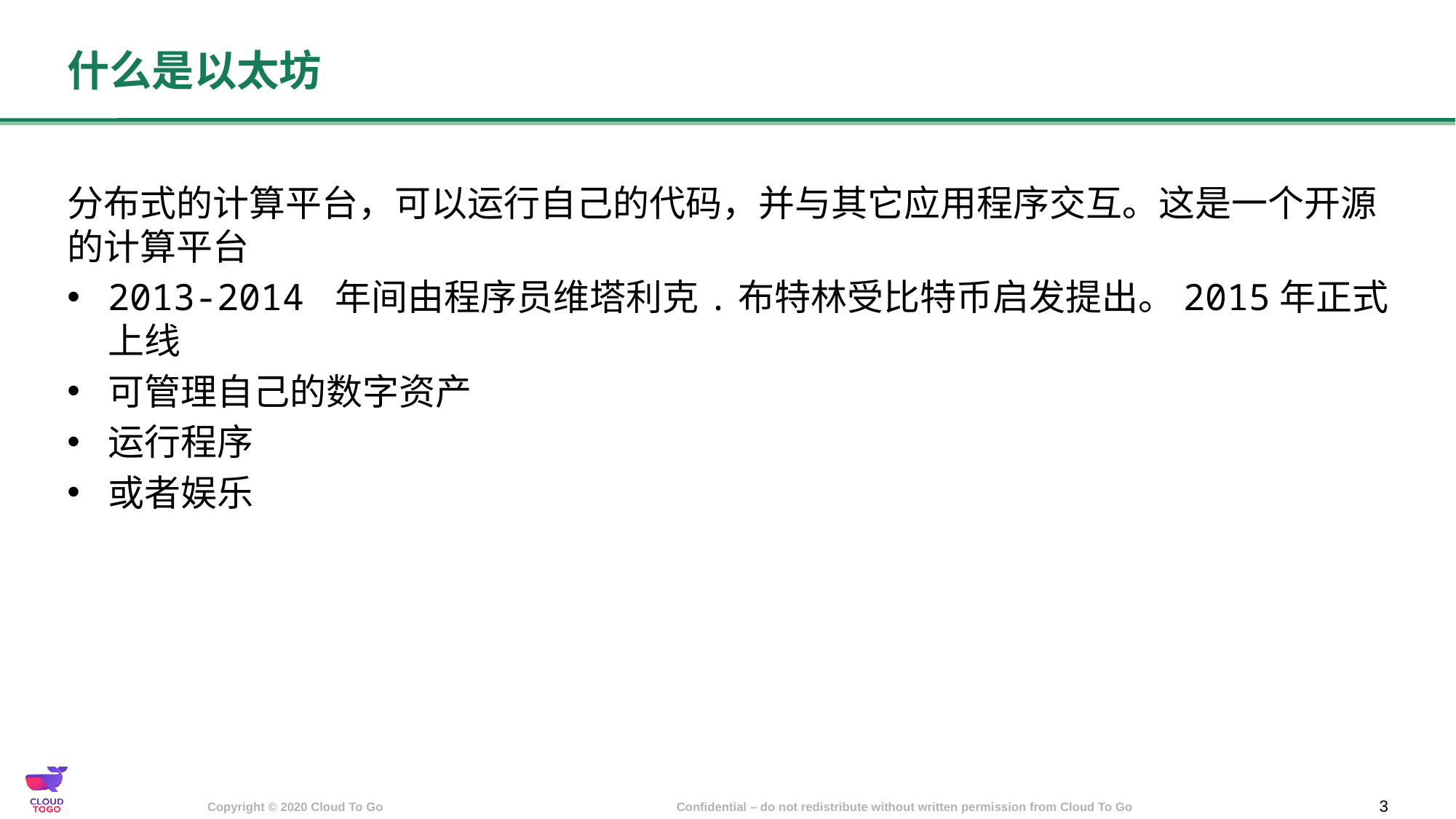

# 什么是以太坊
分布式的计算平台，可以运行自己的代码，并与其它应用程序交互。这是一个开源的计算平台
2013-2014 年间由程序员维塔利克.布特林受比特币启发提出。2015年正式上线
可管理自己的数字资产
运行程序
或者娱乐